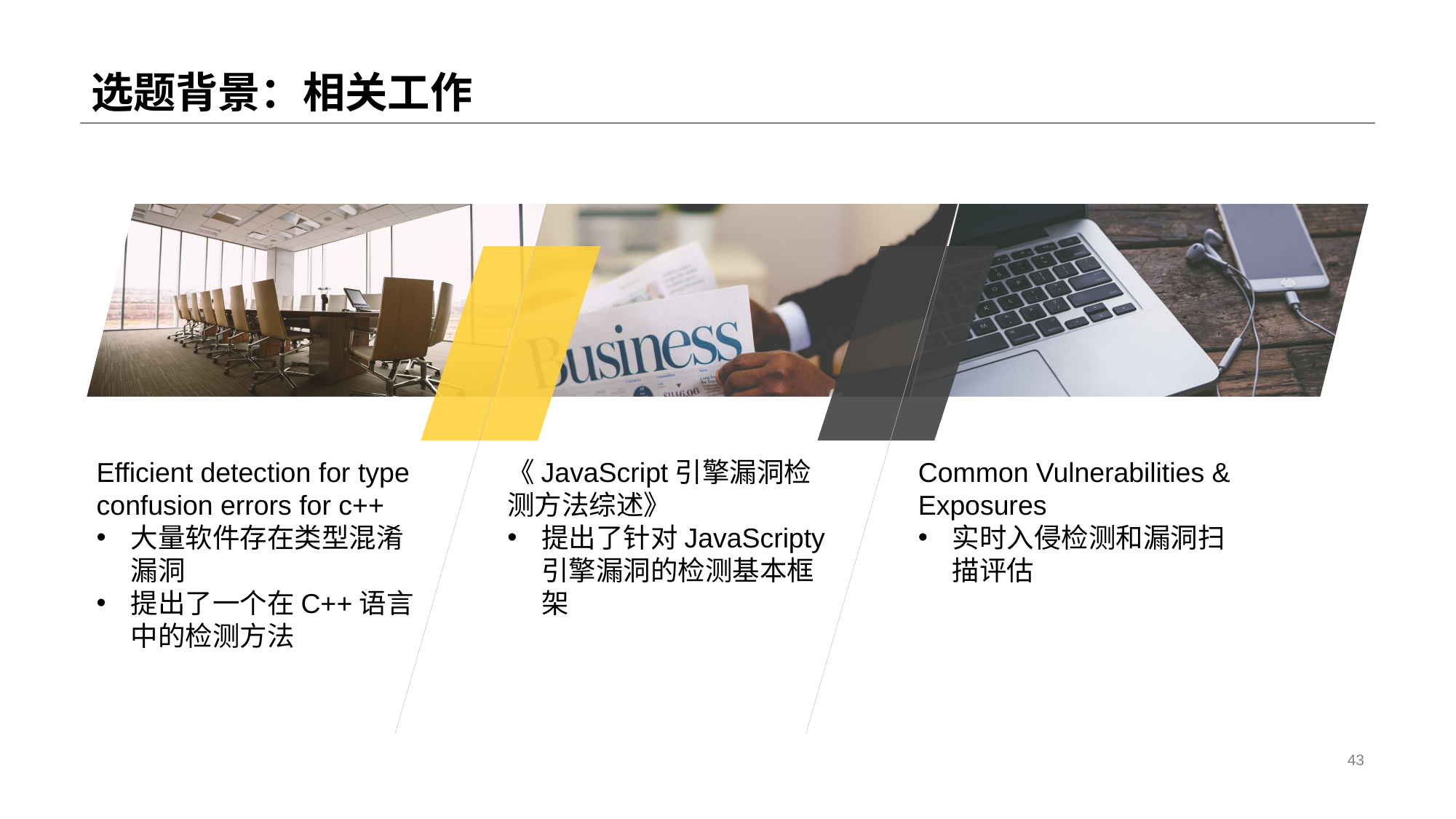

# 选题背景：相关工作

Efficient detection for type confusion errors for c++
大量软件存在类型混淆漏洞
提出了一个在C++语言中的检测方法
《JavaScript引擎漏洞检测方法综述》
提出了针对JavaScripty引擎漏洞的检测基本框架
Common Vulnerabilities & Exposures
实时入侵检测和漏洞扫描评估
43